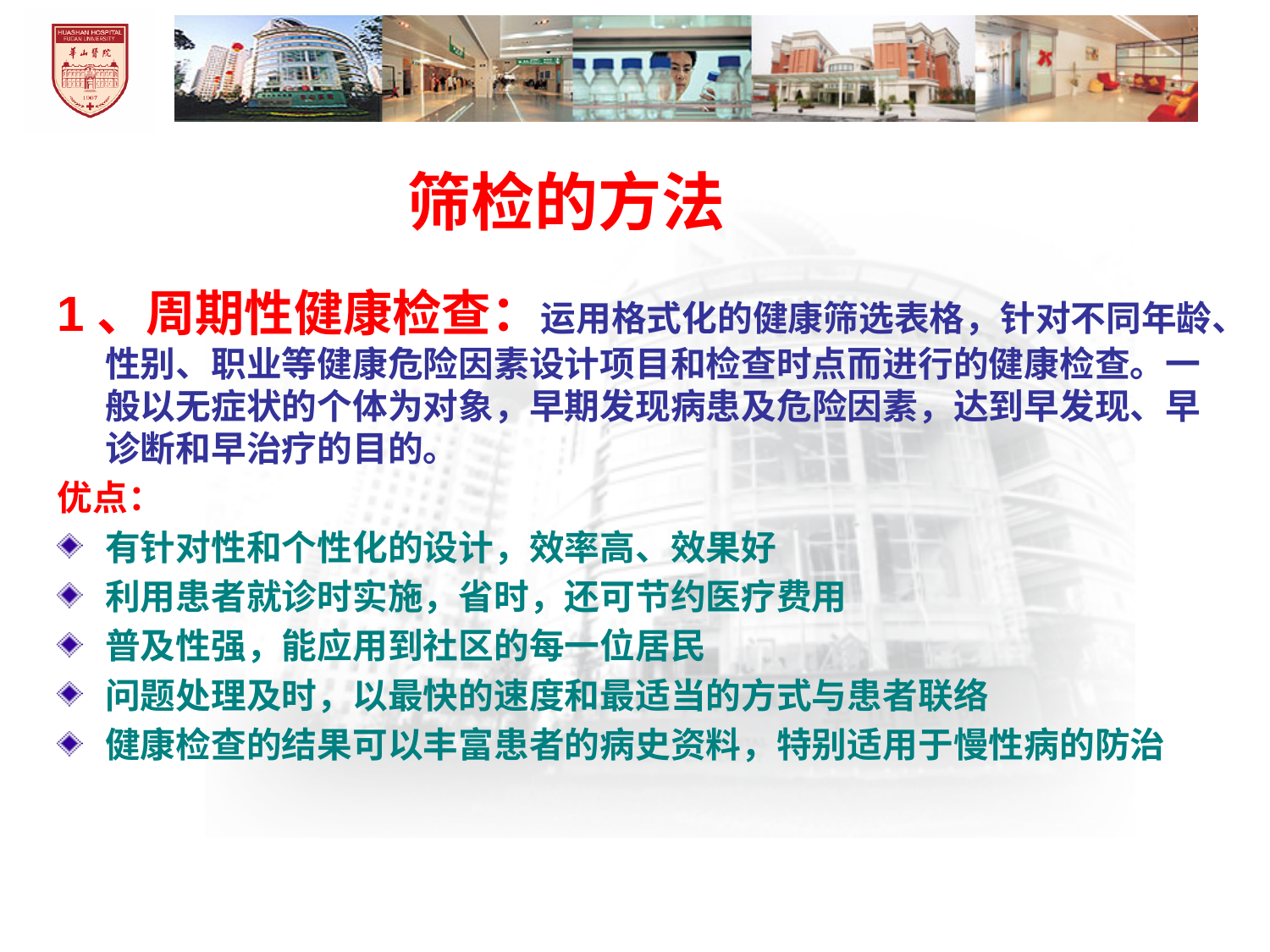

筛检的方法
1、周期性健康检查：运用格式化的健康筛选表格，针对不同年龄、性别、职业等健康危险因素设计项目和检查时点而进行的健康检查。一般以无症状的个体为对象，早期发现病患及危险因素，达到早发现、早诊断和早治疗的目的。
优点：
有针对性和个性化的设计，效率高、效果好
利用患者就诊时实施，省时，还可节约医疗费用
普及性强，能应用到社区的每一位居民
问题处理及时，以最快的速度和最适当的方式与患者联络
健康检查的结果可以丰富患者的病史资料，特别适用于慢性病的防治